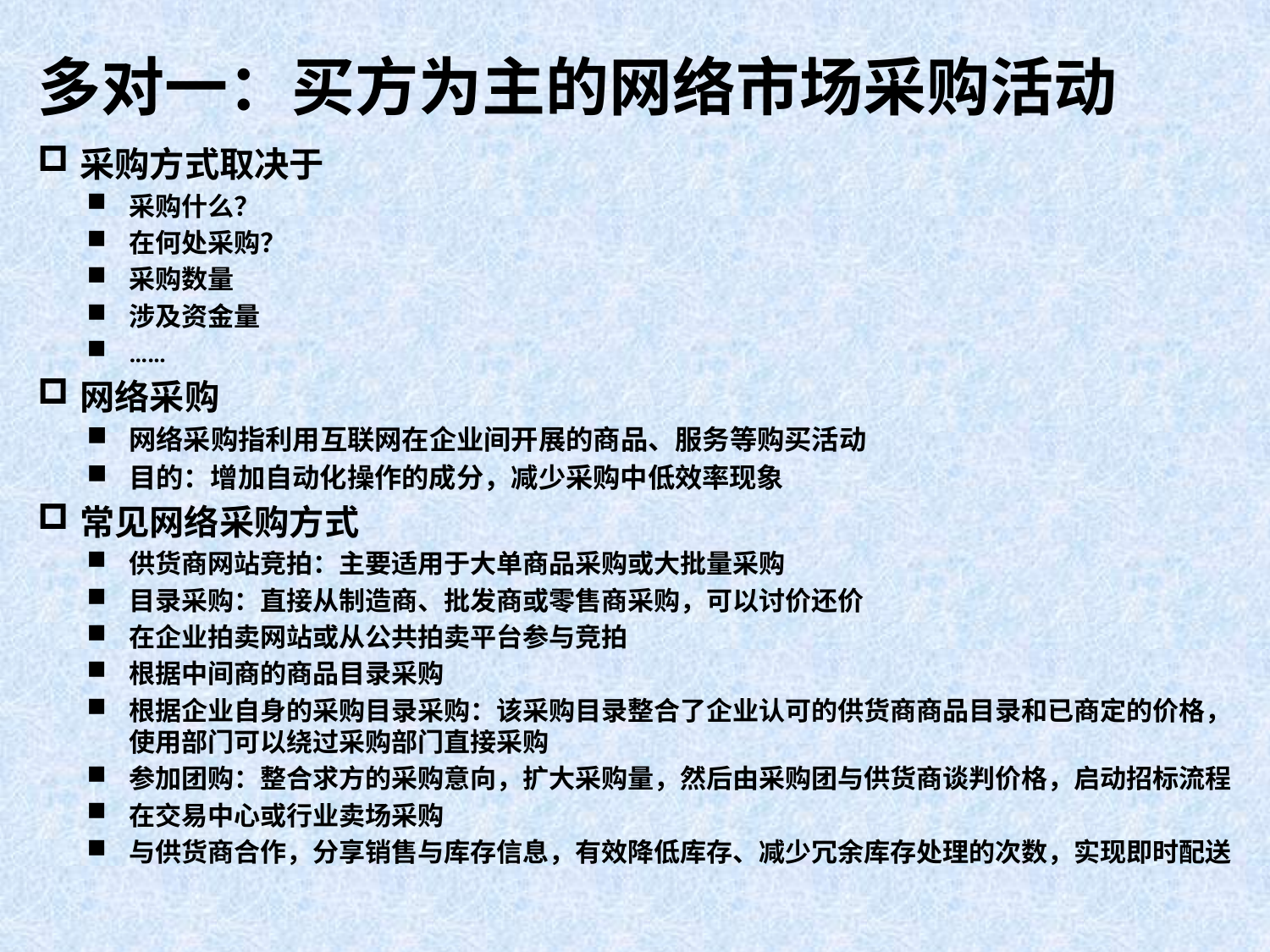

# 多对一：买方为主的网络市场采购活动
采购方式取决于
采购什么？
在何处采购？
采购数量
涉及资金量
……
网络采购
网络采购指利用互联网在企业间开展的商品、服务等购买活动
目的：增加自动化操作的成分，减少采购中低效率现象
常见网络采购方式
供货商网站竞拍：主要适用于大单商品采购或大批量采购
目录采购：直接从制造商、批发商或零售商采购，可以讨价还价
在企业拍卖网站或从公共拍卖平台参与竞拍
根据中间商的商品目录采购
根据企业自身的采购目录采购：该采购目录整合了企业认可的供货商商品目录和已商定的价格，使用部门可以绕过采购部门直接采购
参加团购：整合求方的采购意向，扩大采购量，然后由采购团与供货商谈判价格，启动招标流程
在交易中心或行业卖场采购
与供货商合作，分享销售与库存信息，有效降低库存、减少冗余库存处理的次数，实现即时配送